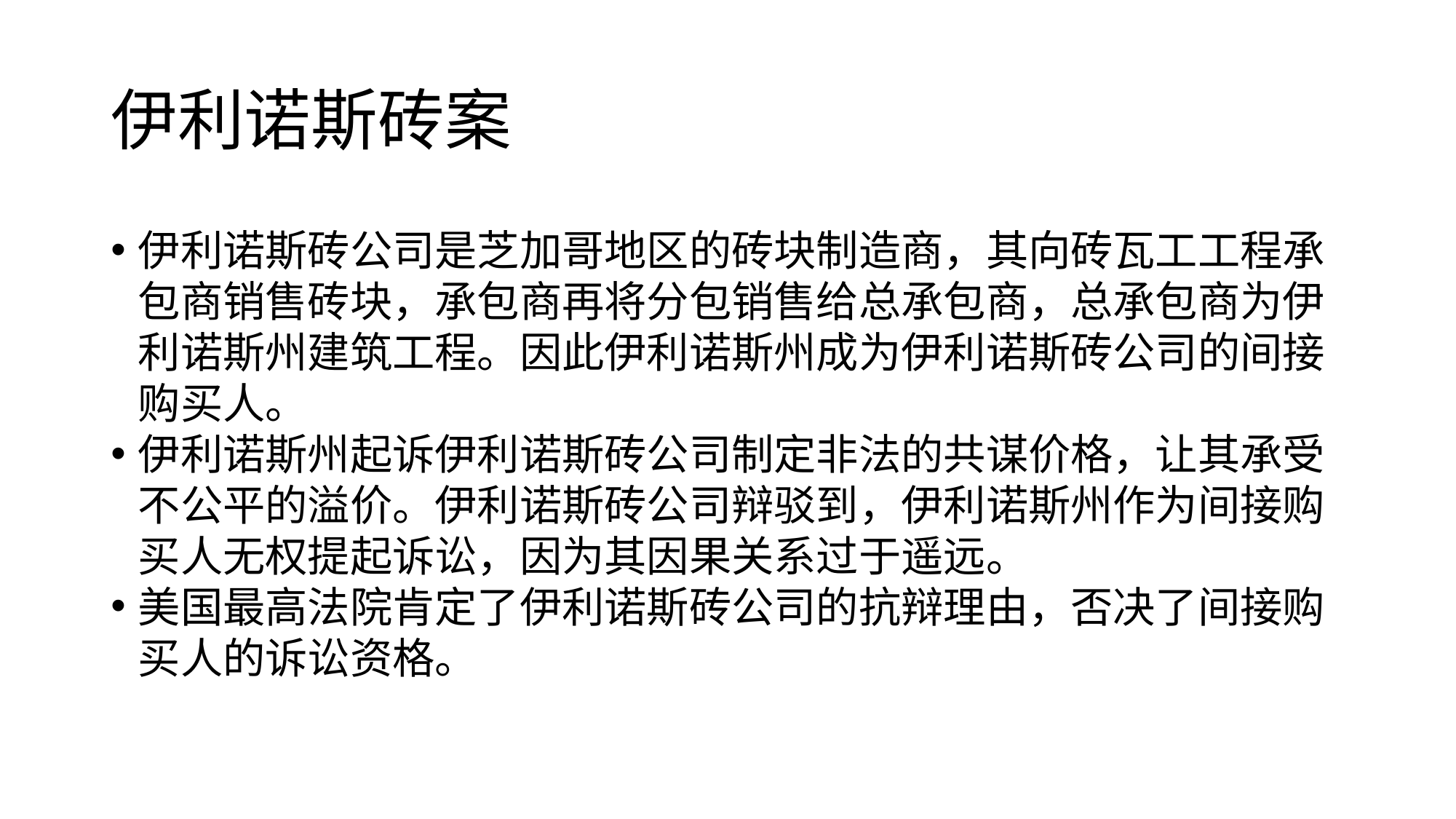

# 伊利诺斯砖案
伊利诺斯砖公司是芝加哥地区的砖块制造商，其向砖瓦工工程承包商销售砖块，承包商再将分包销售给总承包商，总承包商为伊利诺斯州建筑工程。因此伊利诺斯州成为伊利诺斯砖公司的间接购买人。
伊利诺斯州起诉伊利诺斯砖公司制定非法的共谋价格，让其承受不公平的溢价。伊利诺斯砖公司辩驳到，伊利诺斯州作为间接购买人无权提起诉讼，因为其因果关系过于遥远。
美国最高法院肯定了伊利诺斯砖公司的抗辩理由，否决了间接购买人的诉讼资格。